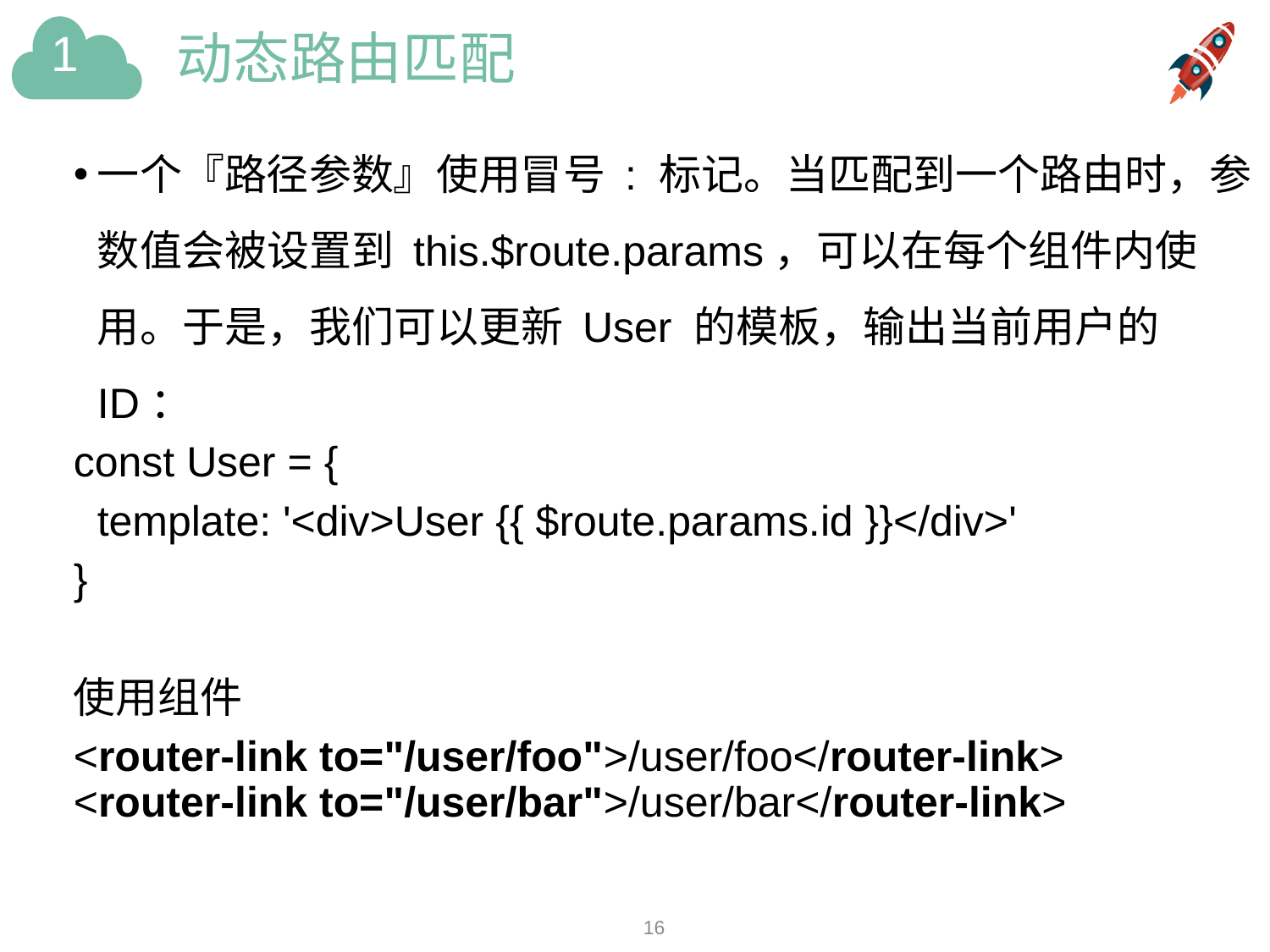

# 动态路由匹配
一个『路径参数』使用冒号 : 标记。当匹配到一个路由时，参数值会被设置到 this.$route.params，可以在每个组件内使用。于是，我们可以更新 User 的模板，输出当前用户的 ID：
const User = {
  template: '<div>User {{ $route.params.id }}</div>'
}

使用组件
<router-link to="/user/foo">/user/foo</router-link>
<router-link to="/user/bar">/user/bar</router-link>
16